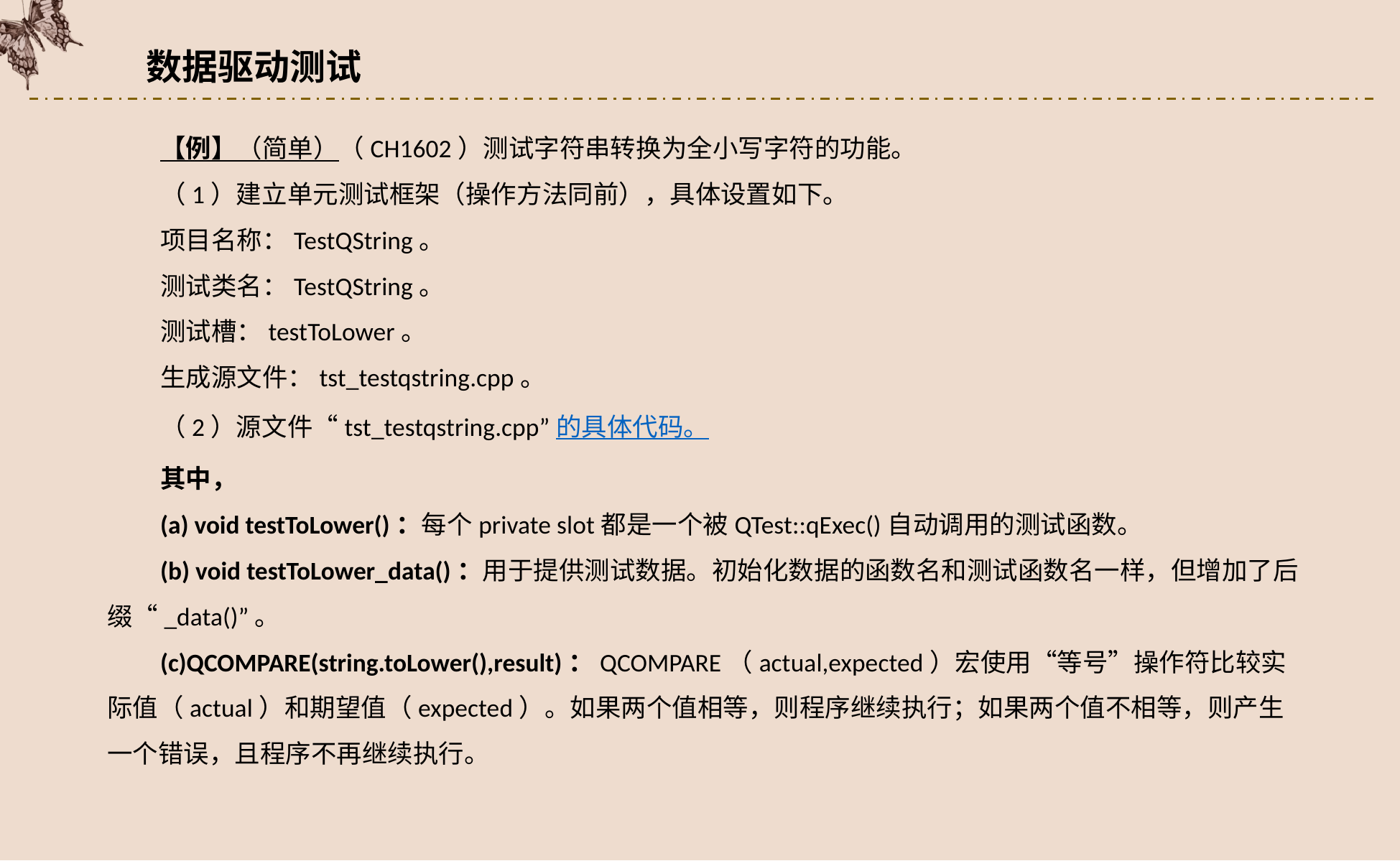

数据驱动测试
【例】（简单）（CH1602）测试字符串转换为全小写字符的功能。
（1）建立单元测试框架（操作方法同前），具体设置如下。
项目名称：TestQString。
测试类名：TestQString。
测试槽：testToLower。
生成源文件：tst_testqstring.cpp。
（2）源文件“tst_testqstring.cpp”的具体代码。
其中，
(a) void testToLower()：每个private slot都是一个被QTest::qExec()自动调用的测试函数。
(b) void testToLower_data()：用于提供测试数据。初始化数据的函数名和测试函数名一样，但增加了后缀“_data()”。
(c)QCOMPARE(string.toLower(),result)：QCOMPARE（actual,expected）宏使用“等号”操作符比较实际值（actual）和期望值（expected）。如果两个值相等，则程序继续执行；如果两个值不相等，则产生一个错误，且程序不再继续执行。